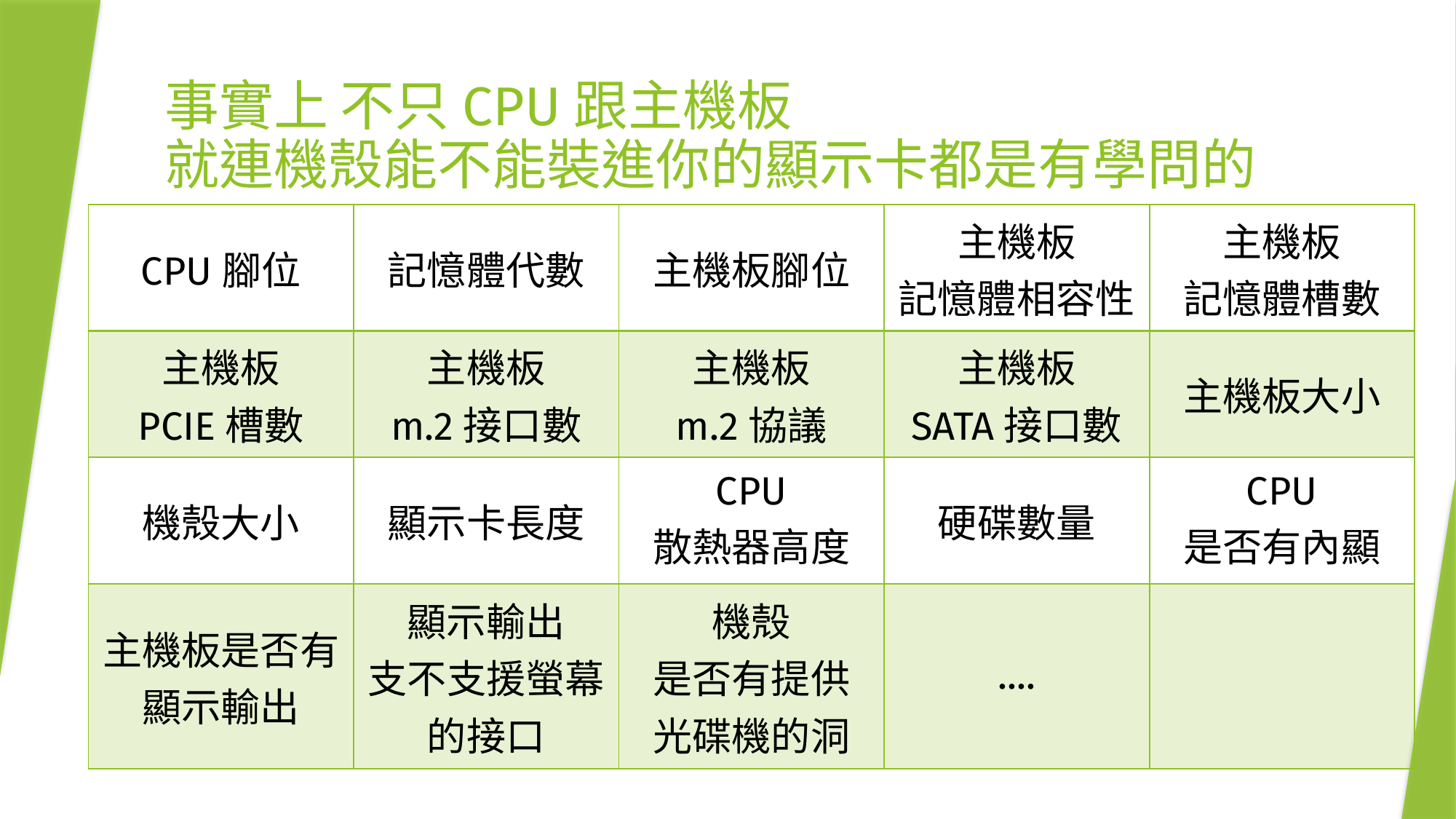

# 事實上 不只CPU跟主機板
就連機殼能不能裝進你的顯示卡都是有學問的

| CPU腳位 | 記憶體代數 | 主機板腳位 | 主機板 記憶體相容性 | 主機板 記憶體槽數 |
| --- | --- | --- | --- | --- |
| 主機板 PCIE槽數 | 主機板 m.2接口數 | 主機板 m.2協議 | 主機板 SATA接口數 | 主機板大小 |
| 機殼大小 | 顯示卡長度 | CPU 散熱器高度 | 硬碟數量 | CPU 是否有內顯 |
| 主機板是否有顯示輸出 | 顯示輸出 支不支援螢幕的接口 | 機殼 是否有提供 光碟機的洞 | .... |  |